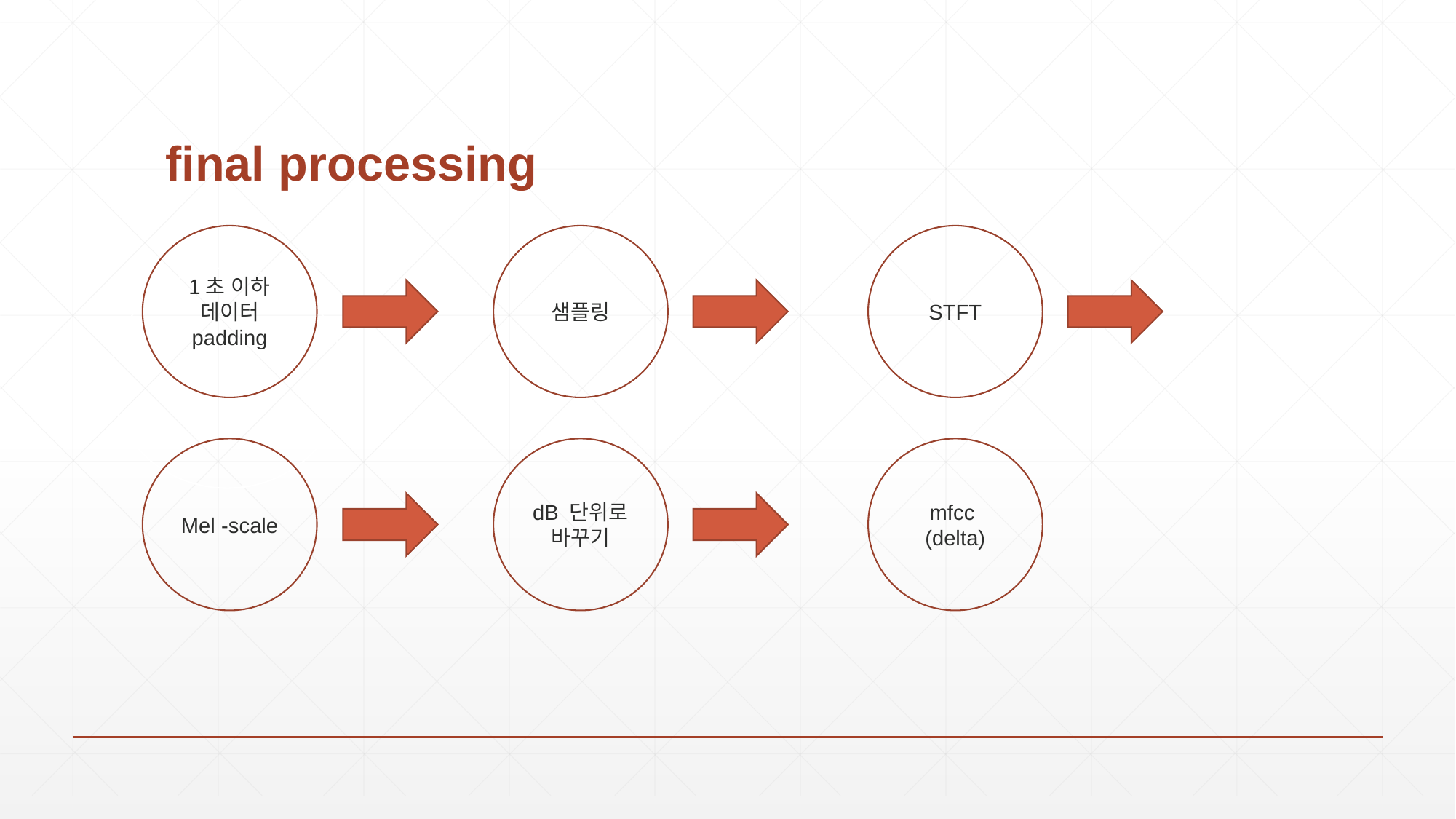

# final processing

1초 이하 데이터 padding
STFT
샘플링

Mel -scale
mfcc
(delta)
dB 단위로 바꾸기